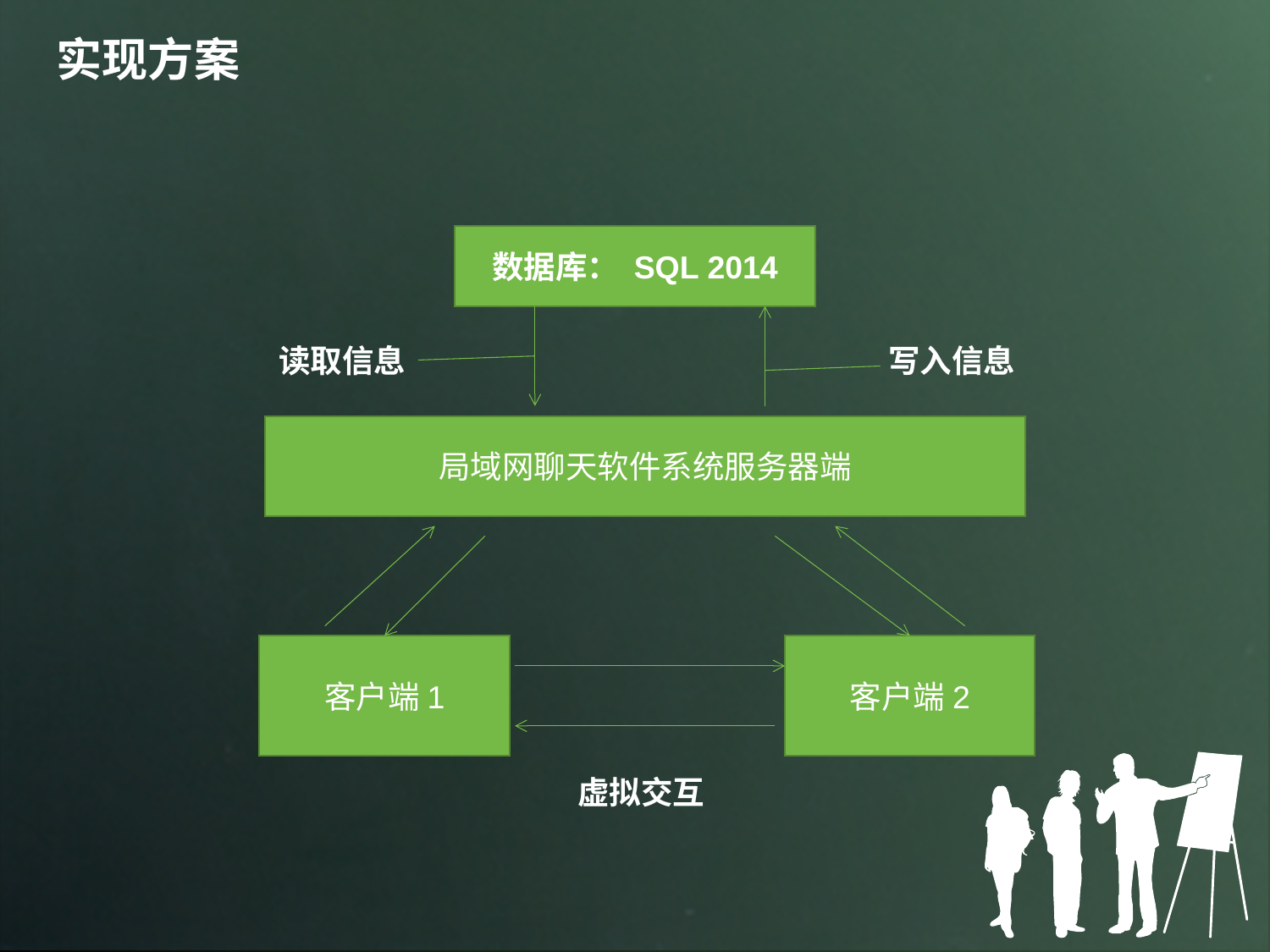

# 实现方案
数据库： SQL 2014
读取信息
写入信息
局域网聊天软件系统服务器端
客户端1
客户端2
虚拟交互